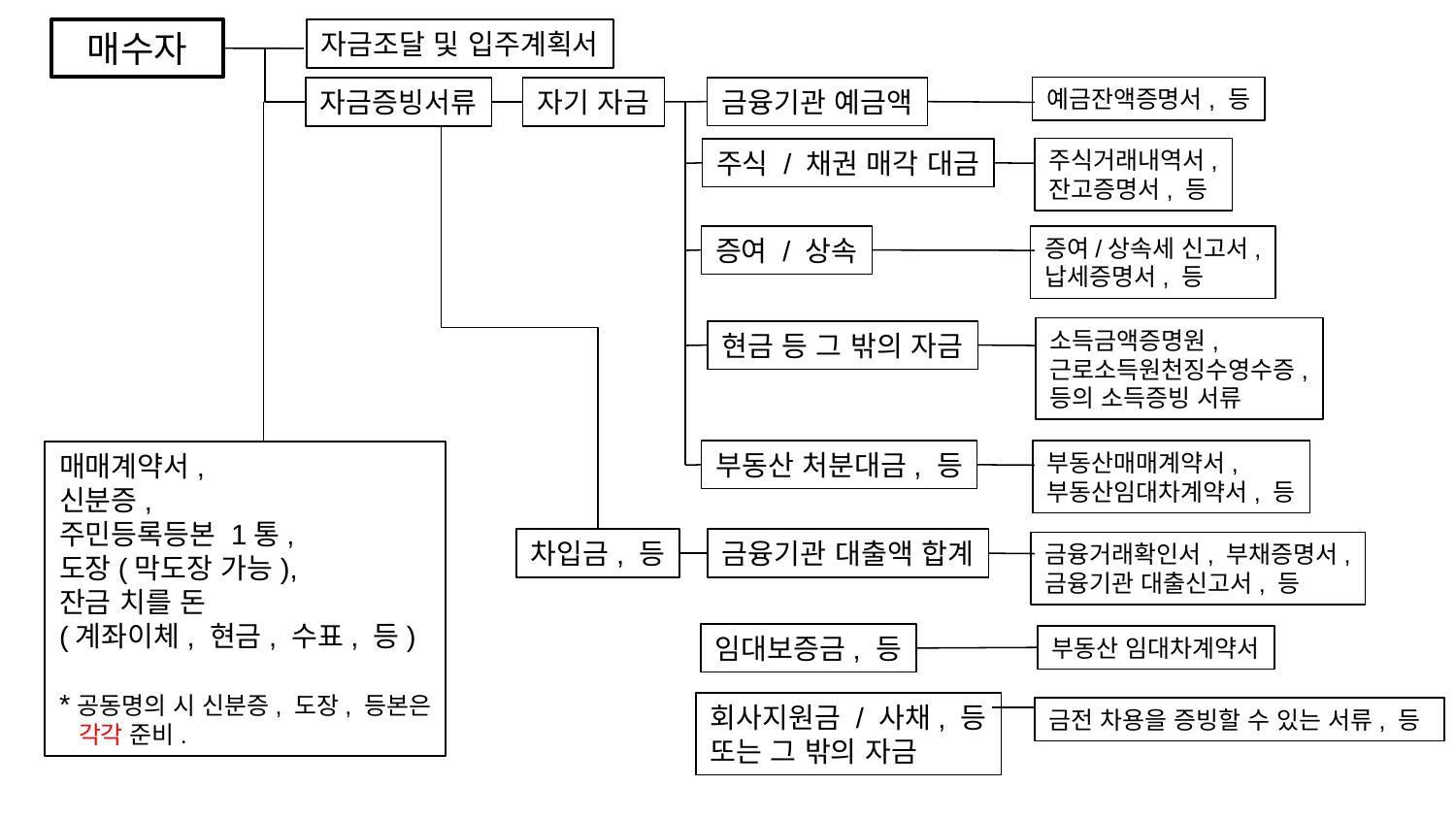

매수자
자금조달 및 입주계획서
예금잔액증명서, 등
금융기관 예금액
자금증빙서류
자기 자금
주식거래내역서,
잔고증명서, 등
주식 / 채권 매각 대금
증여 / 상속
증여/상속세 신고서,
납세증명서, 등
소득금액증명원,
근로소득원천징수영수증,
등의 소득증빙 서류
현금 등 그 밖의 자금
부동산 처분대금, 등
부동산매매계약서,
부동산임대차계약서, 등
매매계약서,
신분증,
주민등록등본 1통,
도장(막도장 가능),
잔금 치를 돈
(계좌이체, 현금, 수표, 등)

*공동명의 시 신분증, 도장, 등본은
  각각 준비.
차입금, 등
금융기관 대출액 합계
금융거래확인서, 부채증명서,
금융기관 대출신고서, 등
임대보증금, 등
부동산 임대차계약서
회사지원금 / 사채, 등
또는 그 밖의 자금
금전 차용을 증빙할 수 있는 서류, 등